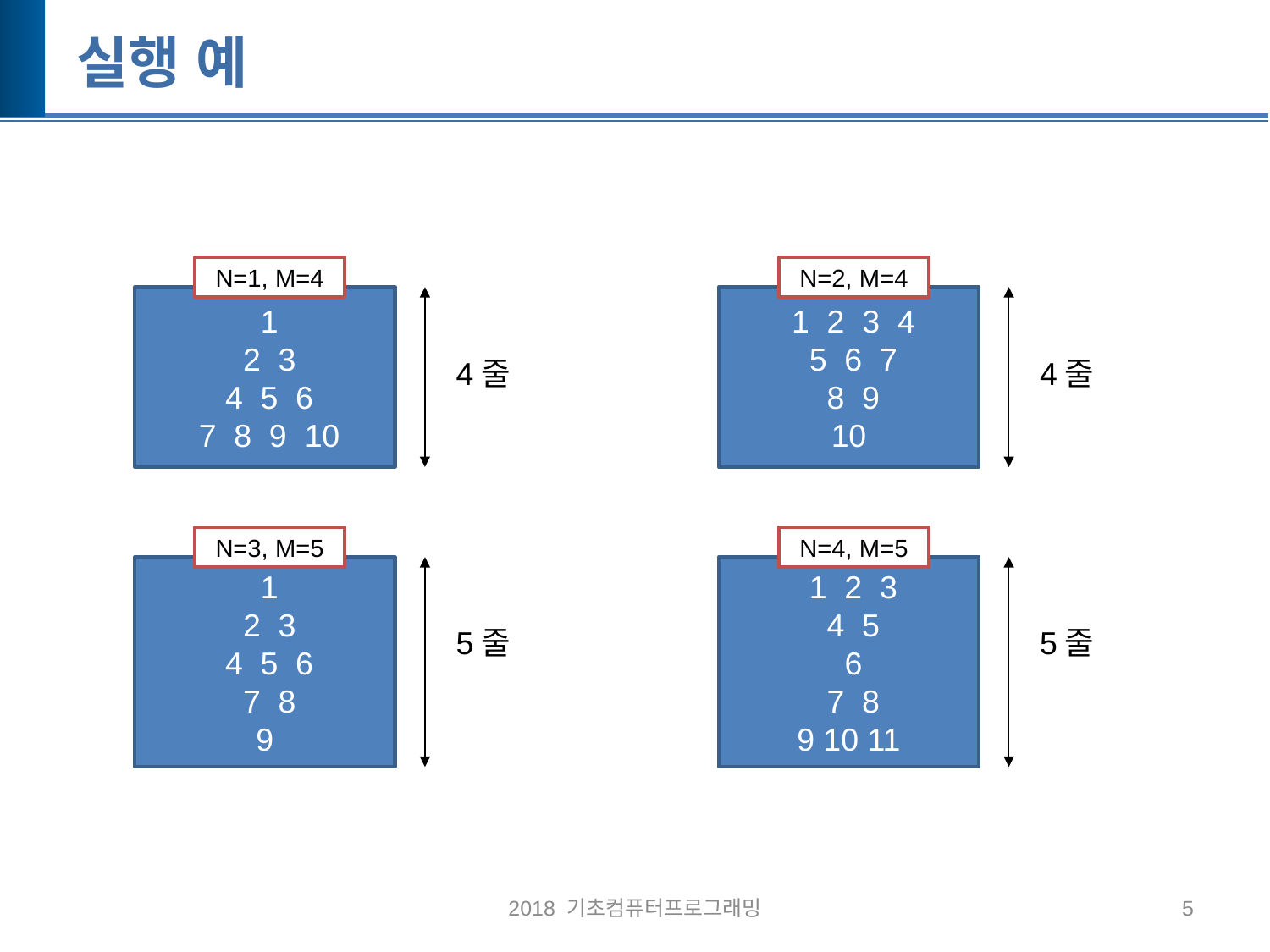

# 실행 예

N=1, M=4
N=2, M=4
 1
 2  3
 4  5  6
 7  8  9  10
 1  2  3  4
 5  6  7
 8  9
10
4줄
4줄
N=3, M=5
N=4, M=5
 1
 2  3
 4  5  6
 7  8
9
 1  2  3
 4  5
 6
 7  8
9 10 11
5줄
5줄
2018 기초컴퓨터프로그래밍
5